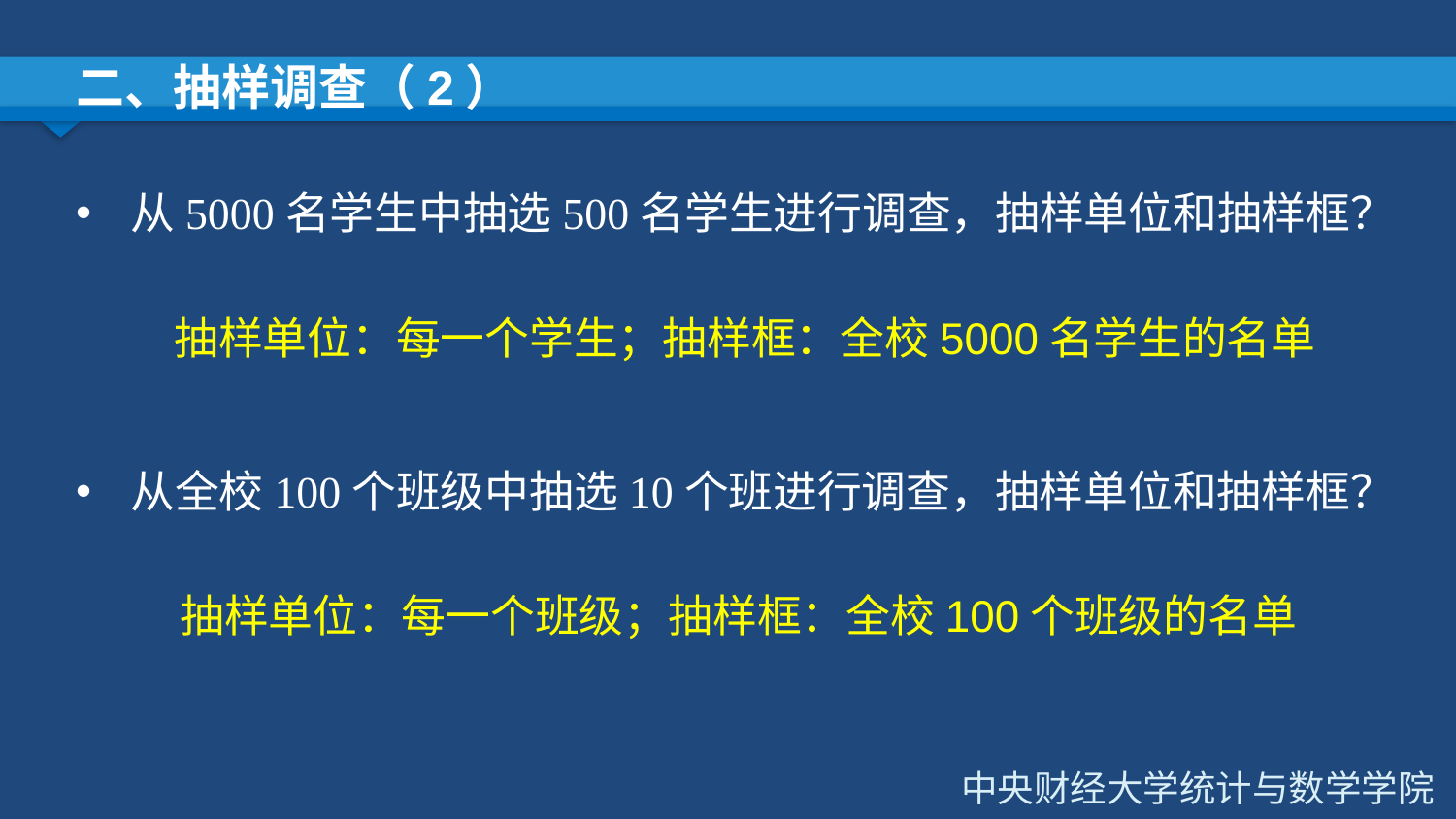

# 二、抽样调查（2）
从5000名学生中抽选500名学生进行调查，抽样单位和抽样框？

从全校100个班级中抽选10个班进行调查，抽样单位和抽样框？

  抽样单位：每一个学生；抽样框：全校5000名学生的名单
  抽样单位：每一个班级；抽样框：全校100个班级的名单